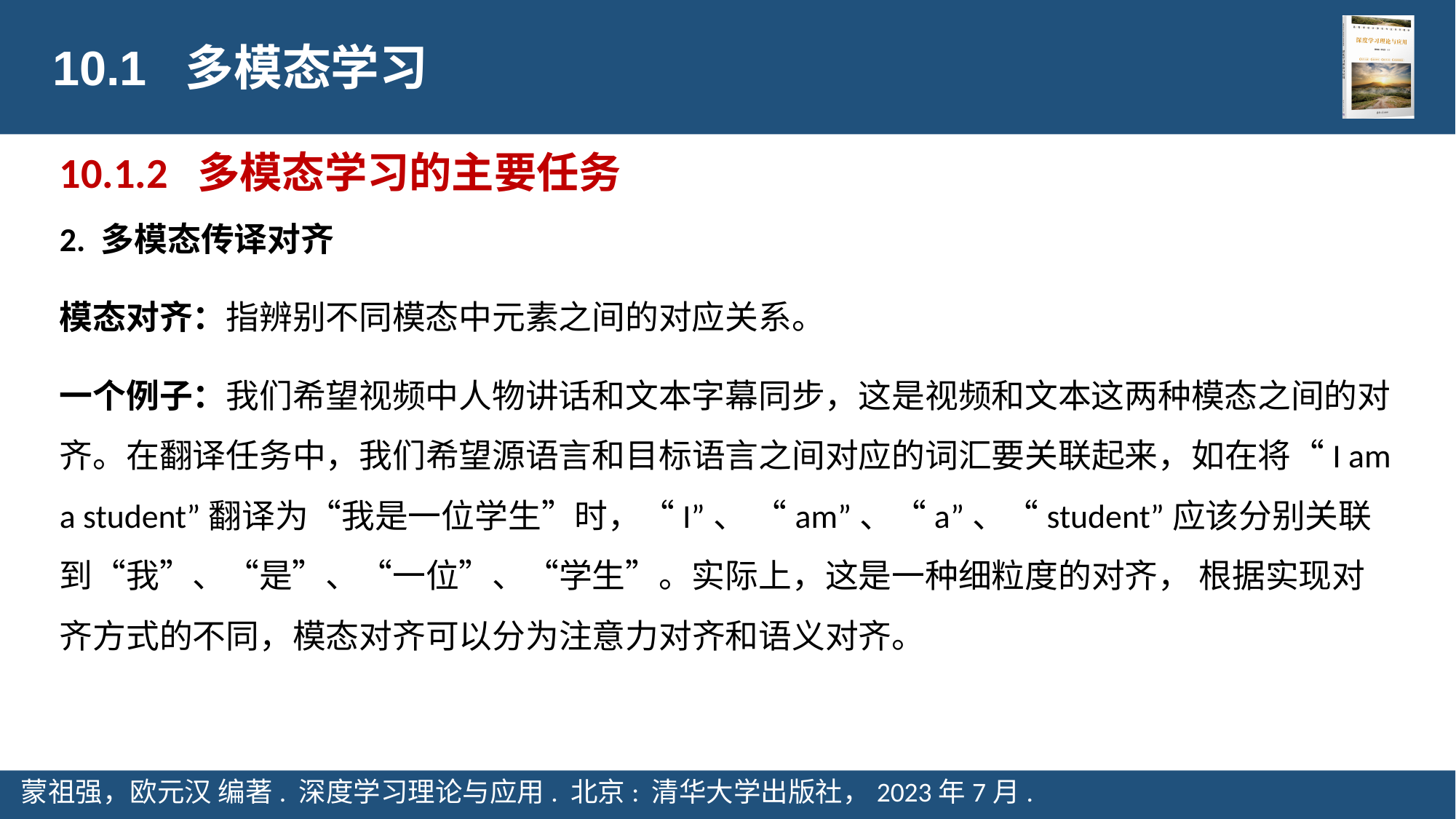

10.1  多模态学习
10.1.2  多模态学习的主要任务
2. 多模态传译对齐
模态对齐：指辨别不同模态中元素之间的对应关系。
一个例子：我们希望视频中人物讲话和文本字幕同步，这是视频和文本这两种模态之间的对齐。在翻译任务中，我们希望源语言和目标语言之间对应的词汇要关联起来，如在将“I am a student”翻译为“我是一位学生”时，“I”、 “am”、“a”、“student”应该分别关联到“我”、“是”、“一位”、“学生”。实际上，这是一种细粒度的对齐， 根据实现对齐方式的不同，模态对齐可以分为注意力对齐和语义对齐。